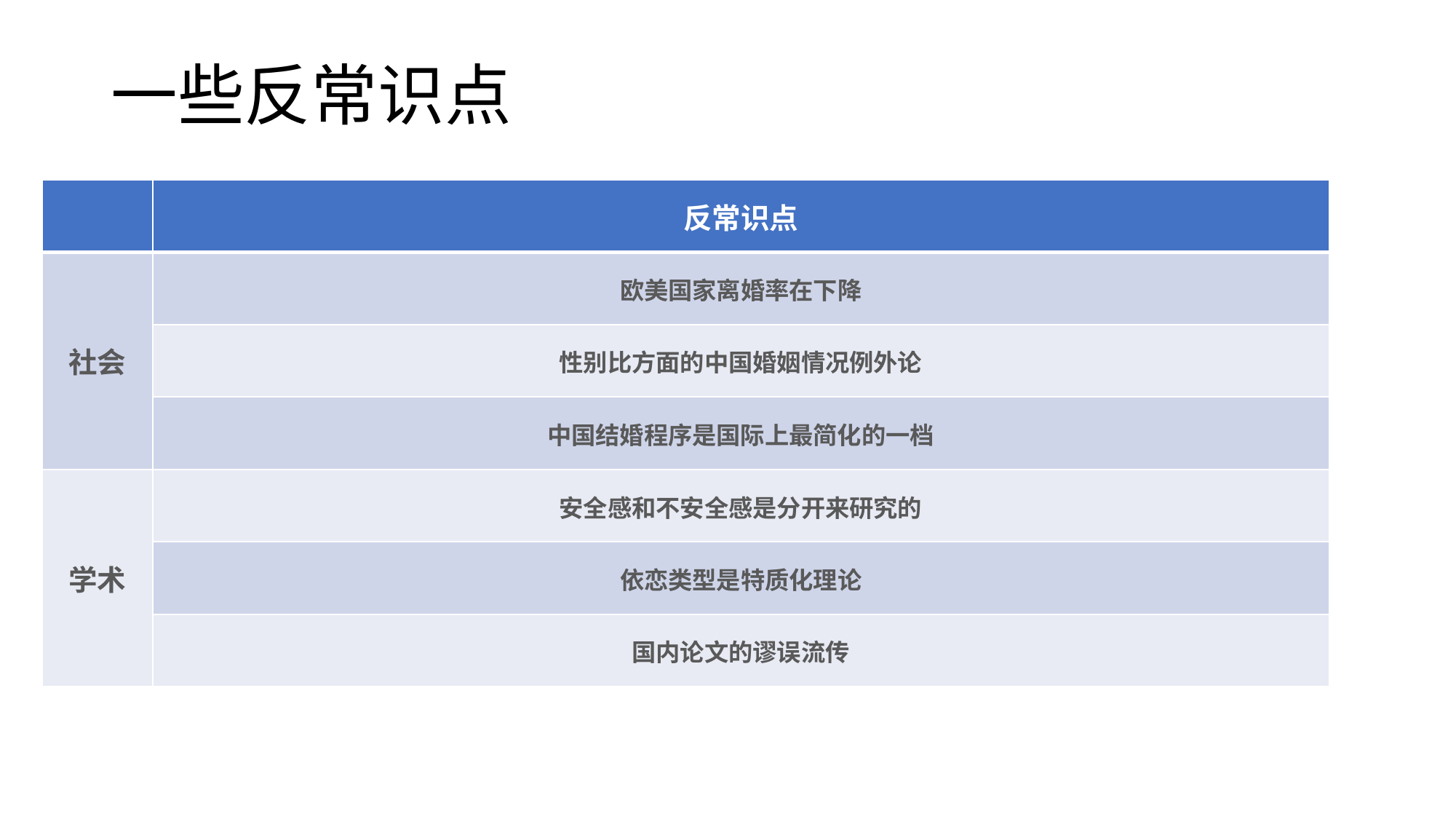

# 一些反常识点
|  | 反常识点 |
| --- | --- |
| 社会 | 欧美国家离婚率在下降 |
|  | 性别比方面的中国婚姻情况例外论 |
|  | 中国结婚程序是国际上最简化的一档 |
| 学术 | 安全感和不安全感是分开来研究的 |
|  | 依恋类型是特质化理论 |
|  | 国内论文的谬误流传 |